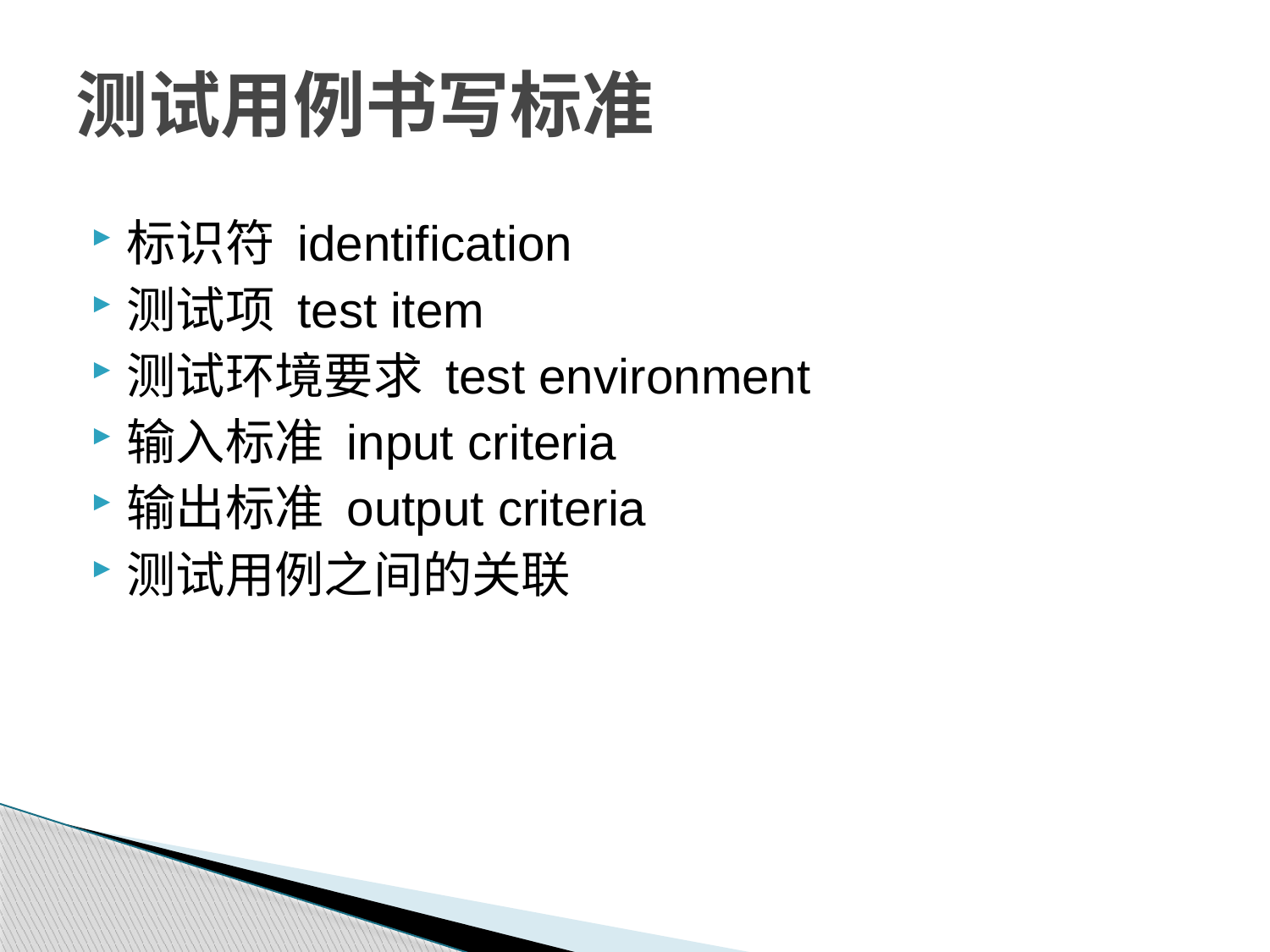

# 测试用例书写标准
标识符 identification
测试项 test item
测试环境要求 test environment
输入标准 input criteria
输出标准 output criteria
测试用例之间的关联